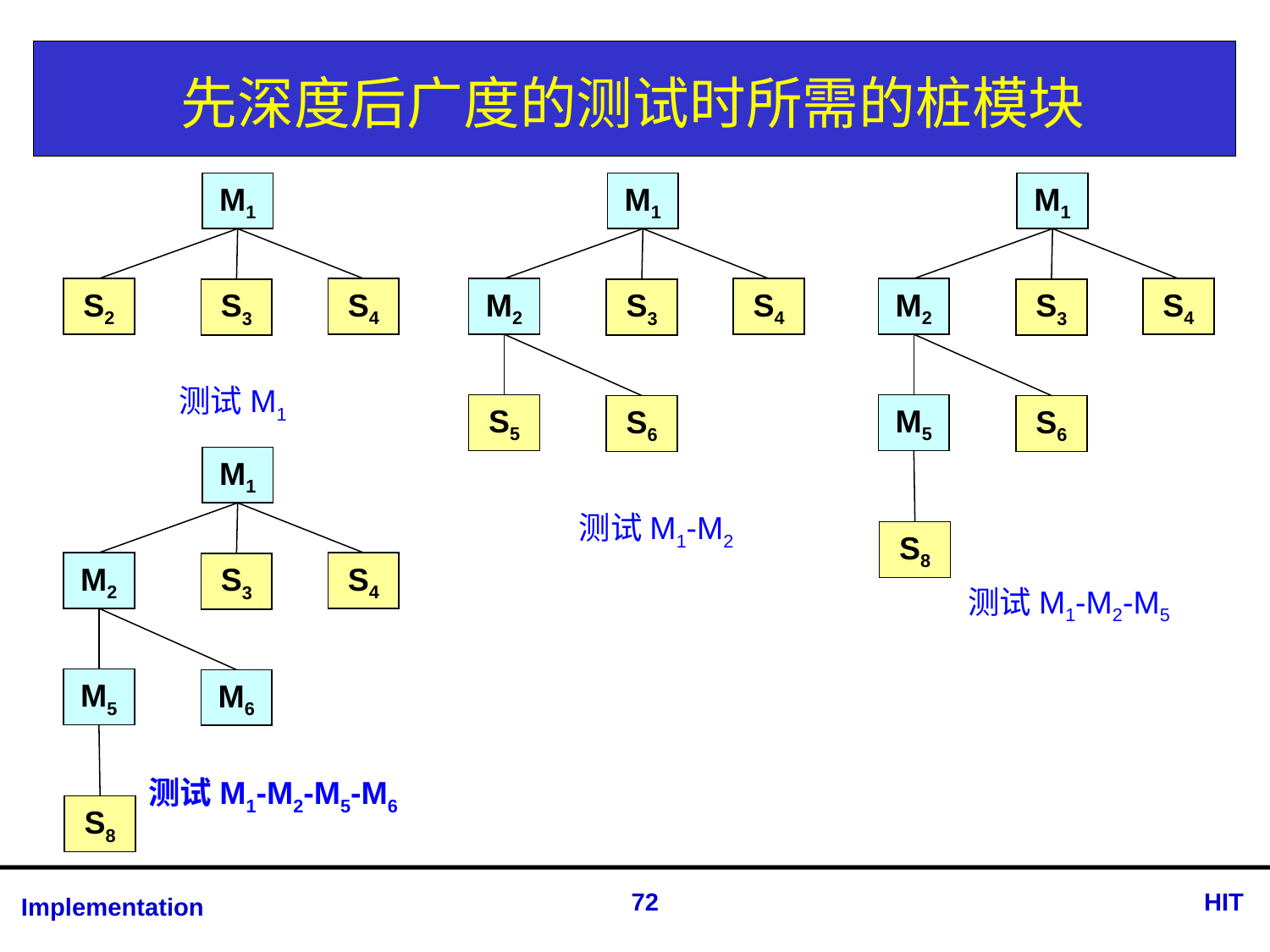

# 先深度后广度的测试时所需的桩模块
M1
S2
S4
S3
M1
M2
S4
S3
S5
S6
M1
M2
S4
S3
M5
S6
S8
测试M1
M1
M2
S4
S3
M5
M6
S8
测试M1-M2
测试M1-M2-M5
测试M1-M2-M5-M6